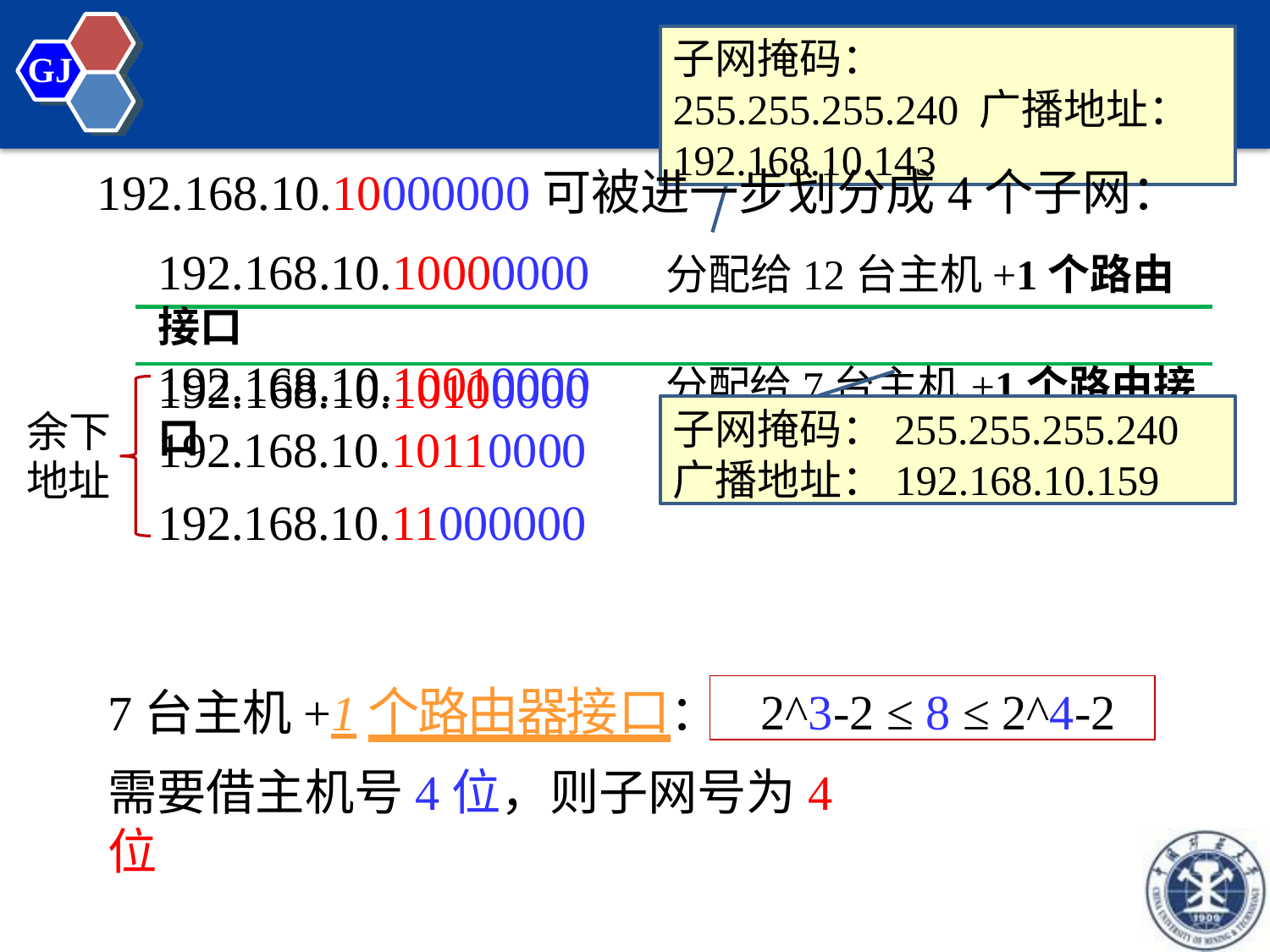

子网掩码：255.255.255.240 广播地址：192.168.10.143
GJ
192.168.10.10000000可被进一步划分成4个子网：
192.168.10.10000000	分配给12台主机+1个路由接口
192.168.10.10010000	分配给7台主机+1个路由接口

192.168.10.10100000
192.168.10.10110000
192.168.10.11000000

子网掩码：255.255.255.240
广播地址：192.168.10.159
余下 地址
2^3-2 ≤ 8 ≤ 2^4-2
7台主机+1个路由器接口：
需要借主机号4位，则子网号为4位